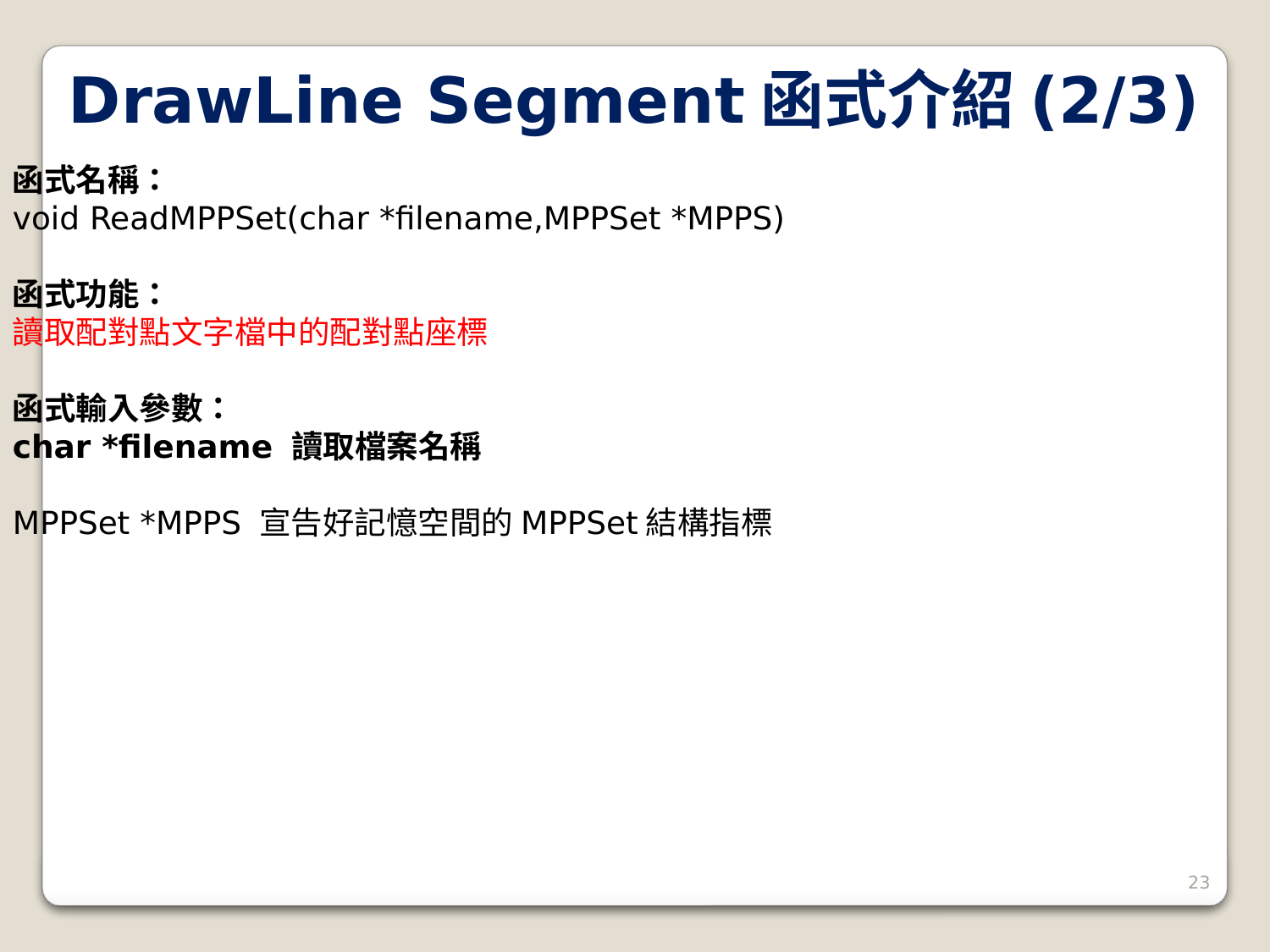

DrawLine Segment函式介紹(2/3)
函式名稱：
void ReadMPPSet(char *filename,MPPSet *MPPS)

函式功能：
讀取配對點文字檔中的配對點座標

函式輸入參數：
char *filename 讀取檔案名稱

MPPSet *MPPS 宣告好記憶空間的MPPSet結構指標

23